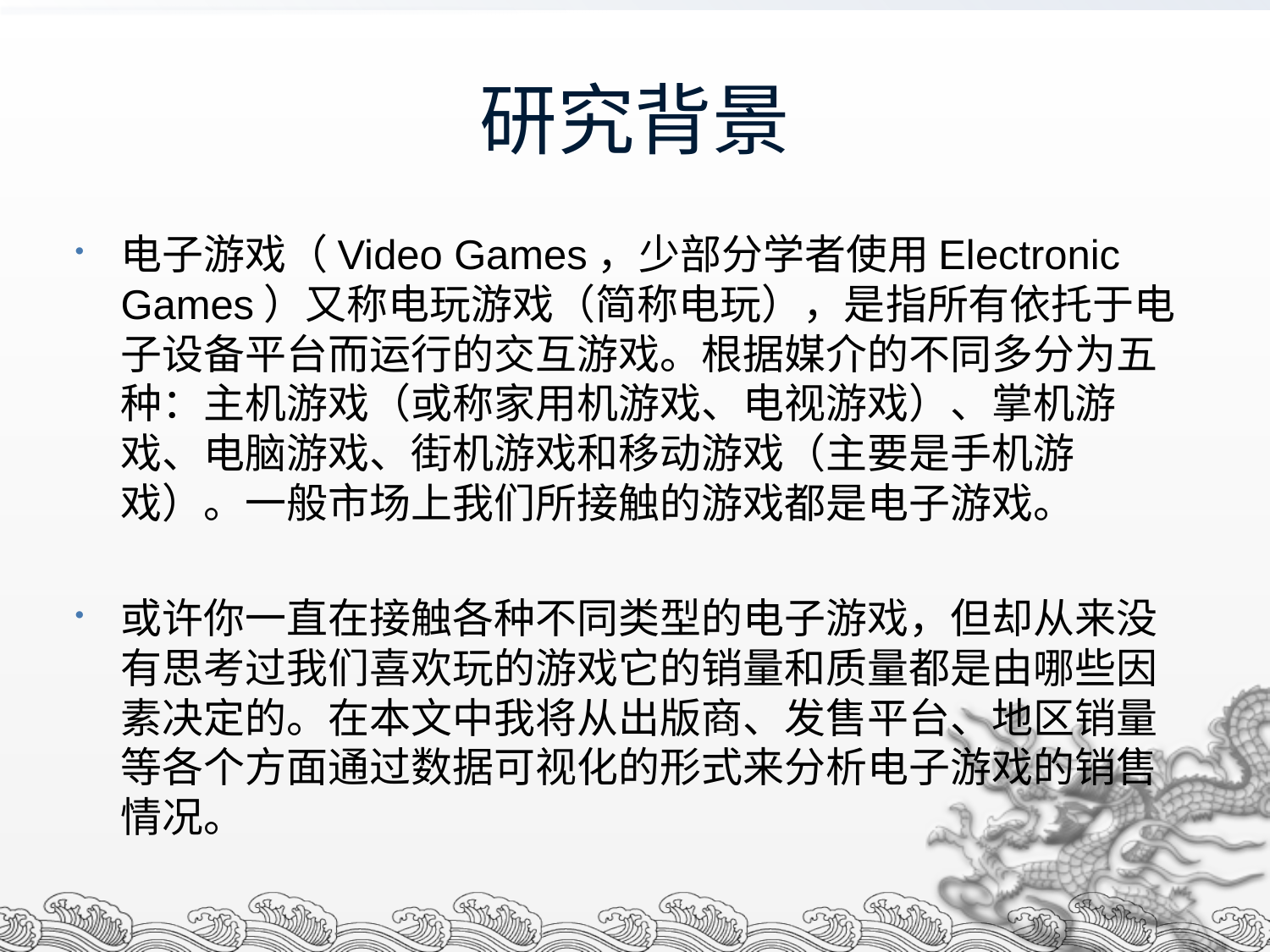

# 研究背景
电子游戏（Video Games，少部分学者使用Electronic Games）又称电玩游戏（简称电玩），是指所有依托于电子设备平台而运行的交互游戏。根据媒介的不同多分为五种：主机游戏（或称家用机游戏、电视游戏）、掌机游戏、电脑游戏、街机游戏和移动游戏（主要是手机游戏）。一般市场上我们所接触的游戏都是电子游戏。

或许你一直在接触各种不同类型的电子游戏，但却从来没有思考过我们喜欢玩的游戏它的销量和质量都是由哪些因素决定的。在本文中我将从出版商、发售平台、地区销量等各个方面通过数据可视化的形式来分析电子游戏的销售情况。